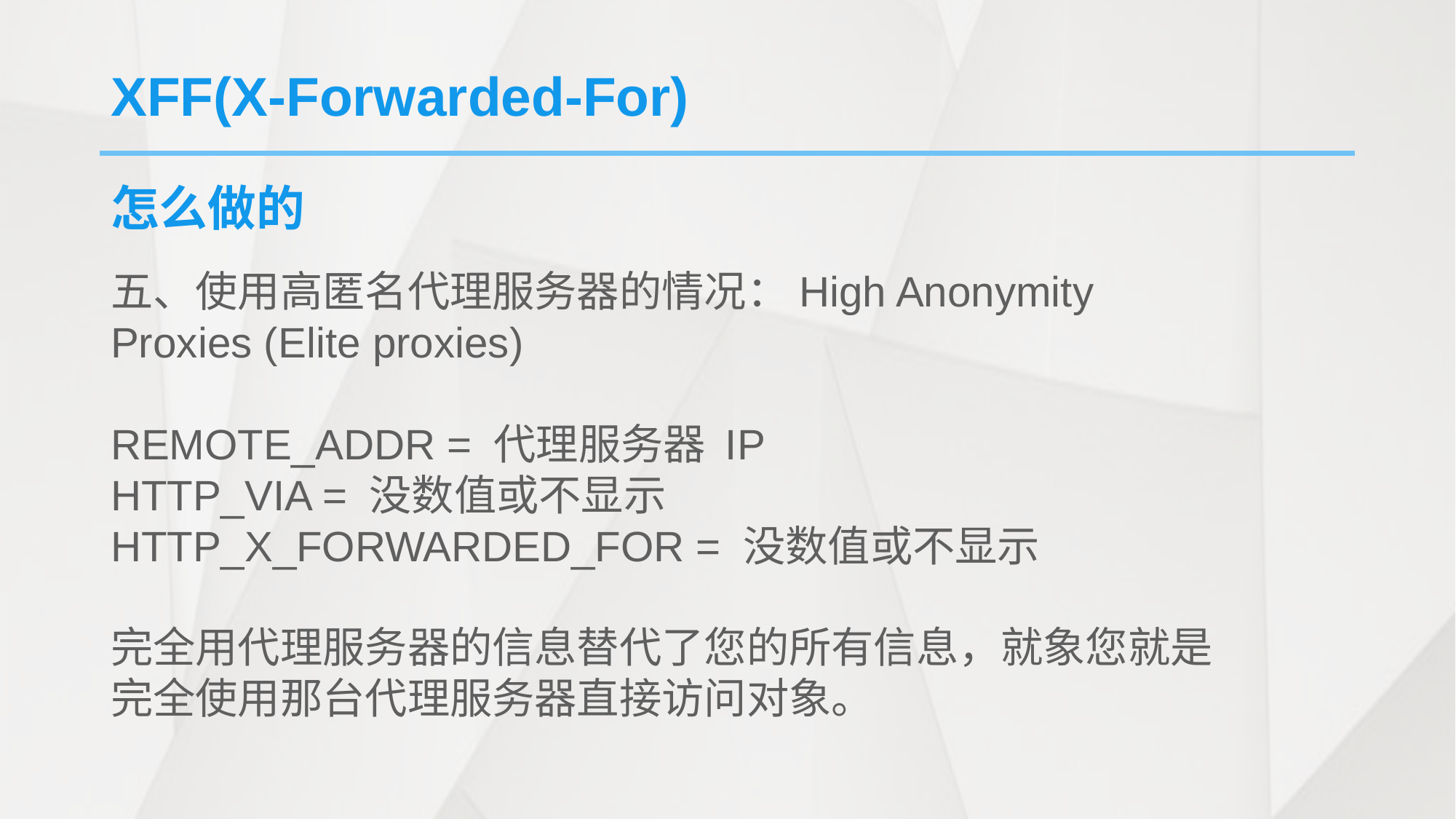

XFF(X-Forwarded-For)
怎么做的
五、使用高匿名代理服务器的情况：High Anonymity Proxies (Elite proxies)

REMOTE_ADDR = 代理服务器 IP
HTTP_VIA = 没数值或不显示
HTTP_X_FORWARDED_FOR = 没数值或不显示

完全用代理服务器的信息替代了您的所有信息，就象您就是完全使用那台代理服务器直接访问对象。